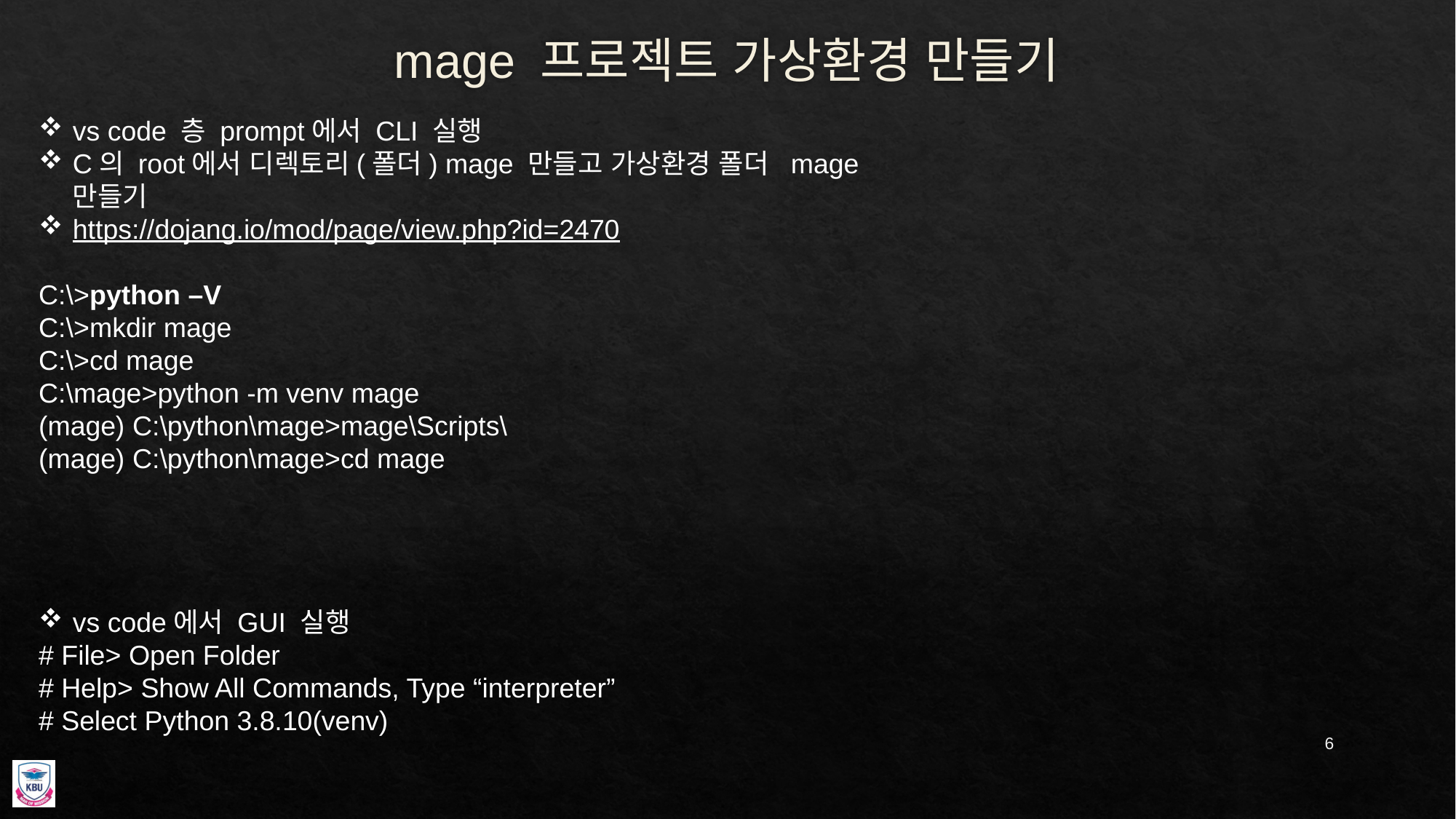

# mage 프로젝트 가상환경 만들기
vs code 층 prompt에서 CLI 실행
C의 root에서 디렉토리(폴더) mage 만들고 가상환경 폴더  mage 만들기
https://dojang.io/mod/page/view.php?id=2470

C:\>python –V
C:\>mkdir mage
C:\>cd mage
C:\mage>python -m venv mage
(mage) C:\python\mage>mage\Scripts\
(mage) C:\python\mage>cd mage

vs code에서 GUI 실행
# File> Open Folder
# Help> Show All Commands, Type “interpreter”
# Select Python 3.8.10(venv)
6